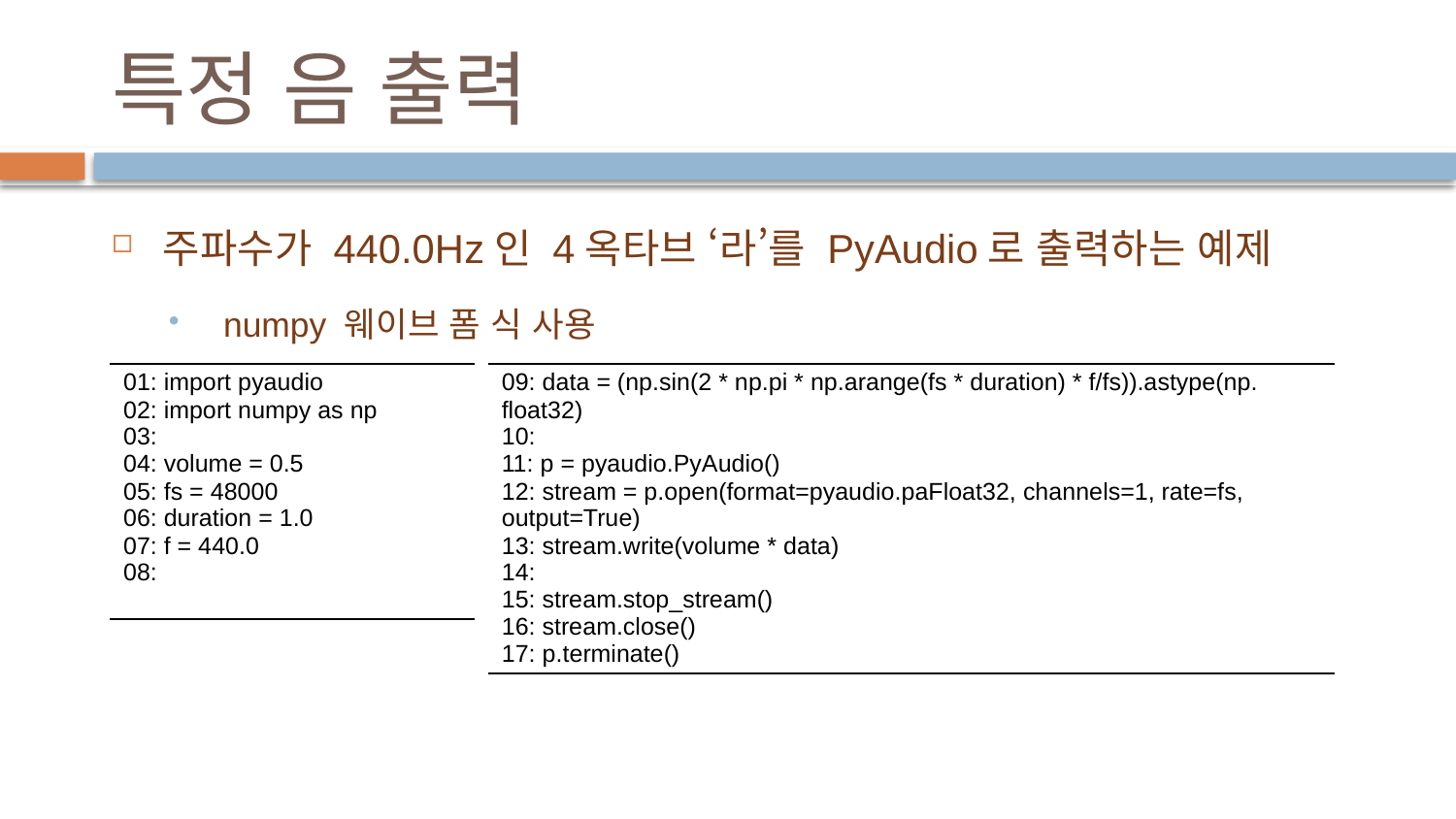

# 특정 음 출력
주파수가 440.0Hz인 4옥타브 ‘라’를 PyAudio로 출력하는 예제
 numpy 웨이브 폼 식 사용
| 01: import pyaudio 02: import numpy as np 03: 04: volume = 0.5 05: fs = 48000 06: duration = 1.0 07: f = 440.0 08: |
| --- |
| 09: data = (np.sin(2 \* np.pi \* np.arange(fs \* duration) \* f/fs)).astype(np. float32) 10: 11: p = pyaudio.PyAudio() 12: stream = p.open(format=pyaudio.paFloat32, channels=1, rate=fs, output=True) 13: stream.write(volume \* data) 14: 15: stream.stop\_stream() 16: stream.close() 17: p.terminate() |
| --- |